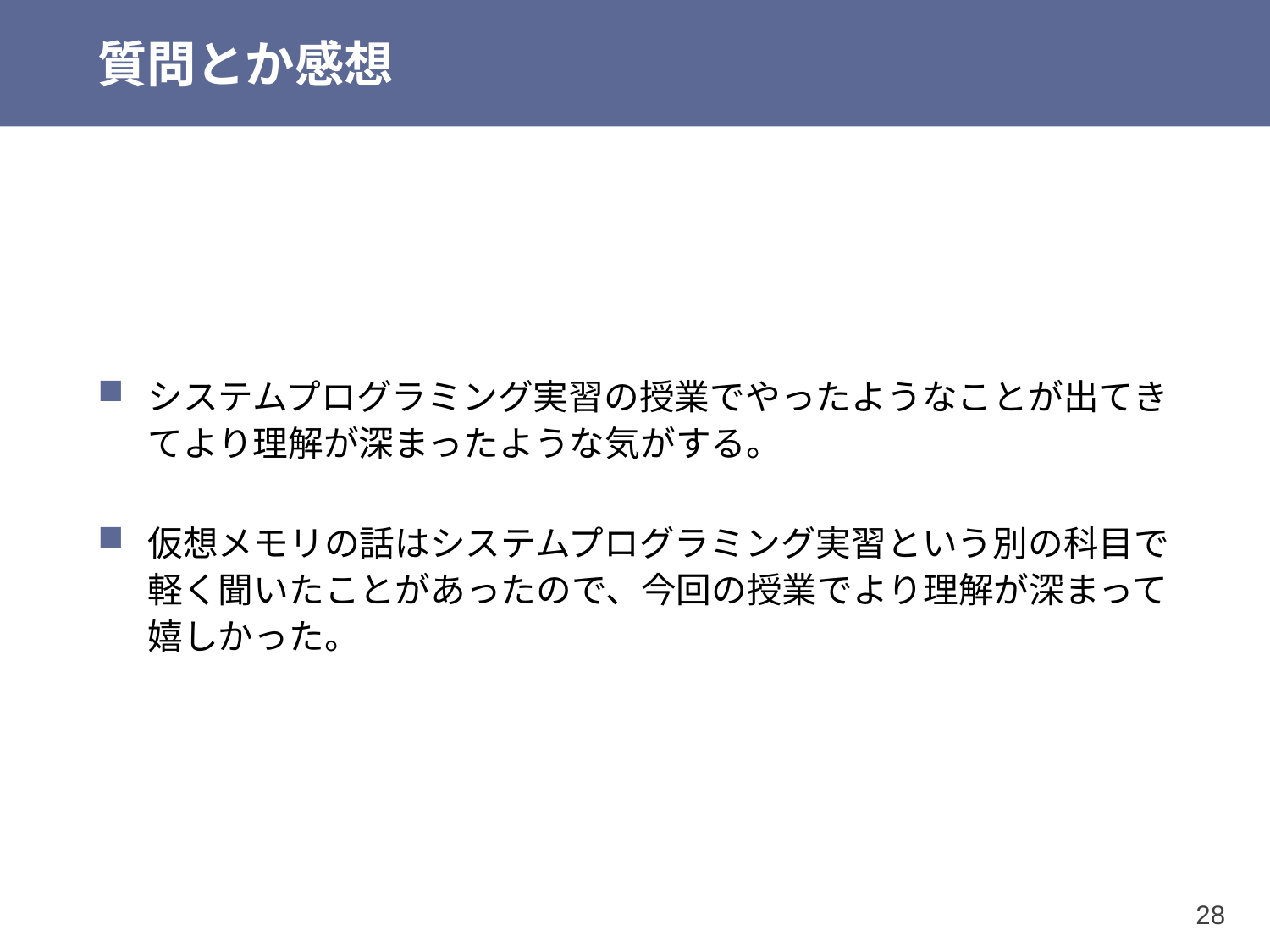

# 質問とか感想
システムプログラミング実習の授業でやったようなことが出てきてより理解が深まったような気がする。
仮想メモリの話はシステムプログラミング実習という別の科目で軽く聞いたことがあったので、今回の授業でより理解が深まって嬉しかった。